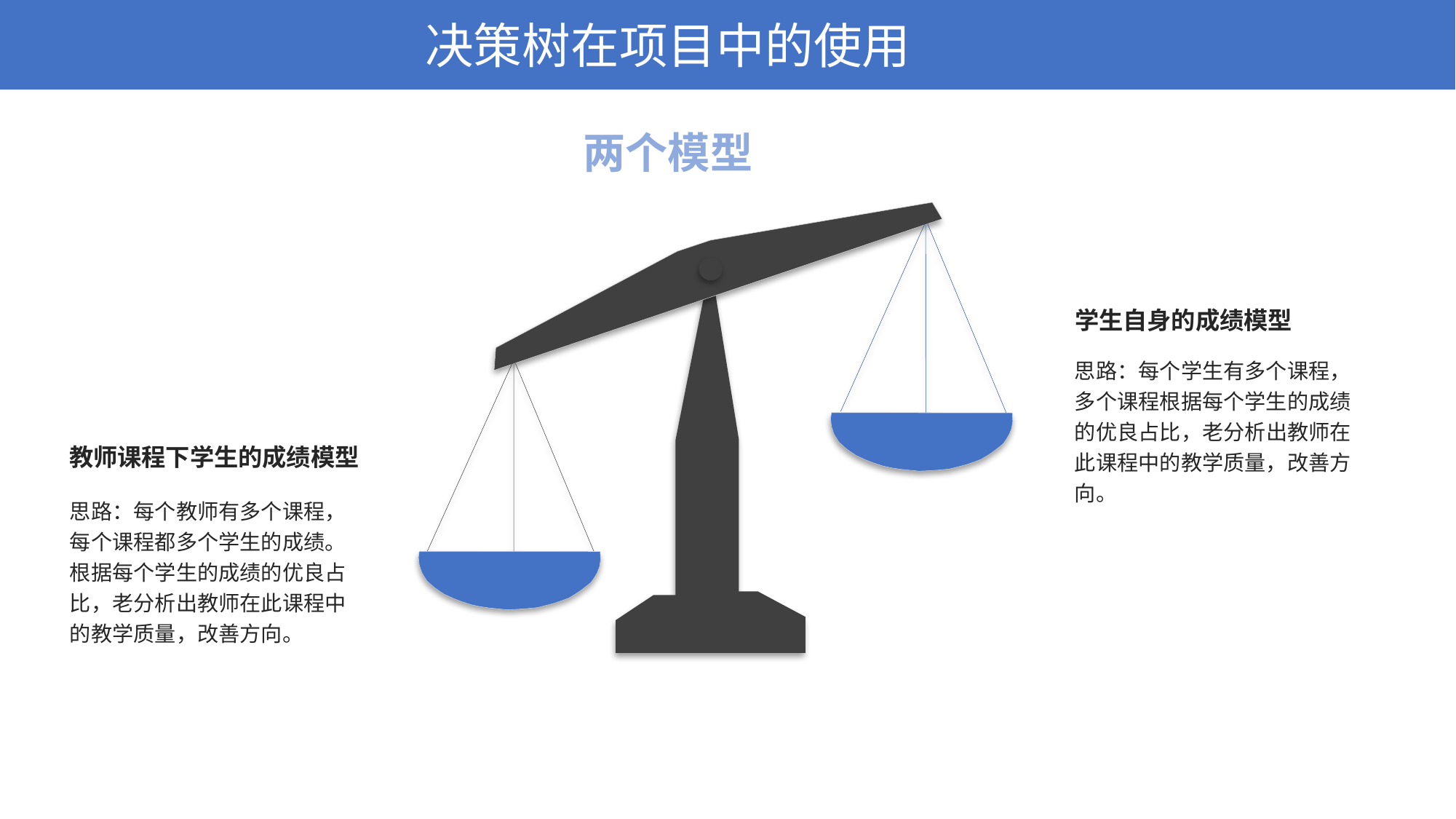

决策树在项目中的使用
两个模型

学生自身的成绩模型
思路：每个学生有多个课程，多个课程根据每个学生的成绩的优良占比，老分析出教师在此课程中的教学质量，改善方向。

教师课程下学生的成绩模型
思路：每个教师有多个课程，每个课程都多个学生的成绩。
根据每个学生的成绩的优良占比，老分析出教师在此课程中的教学质量，改善方向。